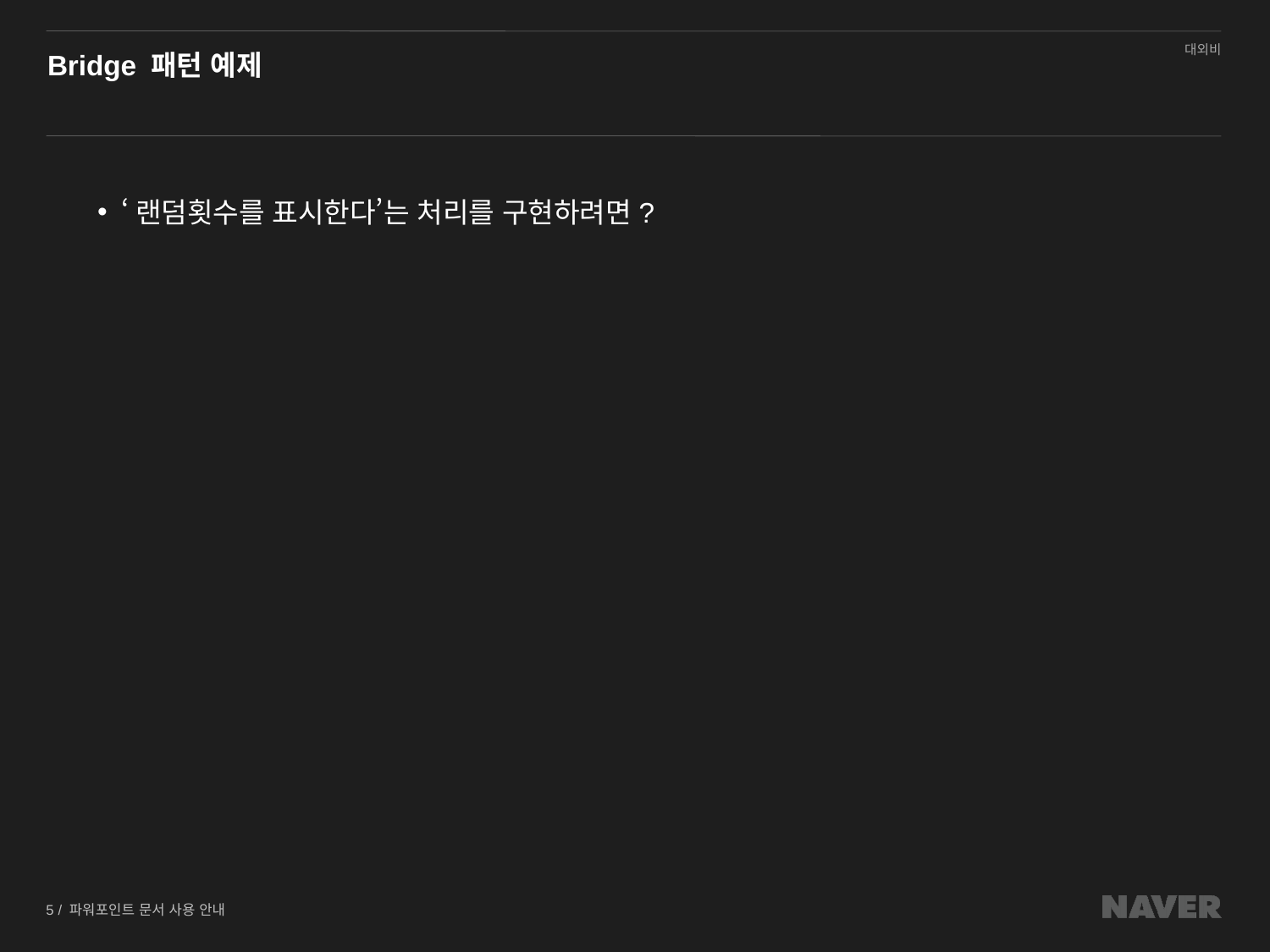

# Bridge 패턴 예제
‘랜덤횟수를 표시한다’는 처리를 구현하려면?